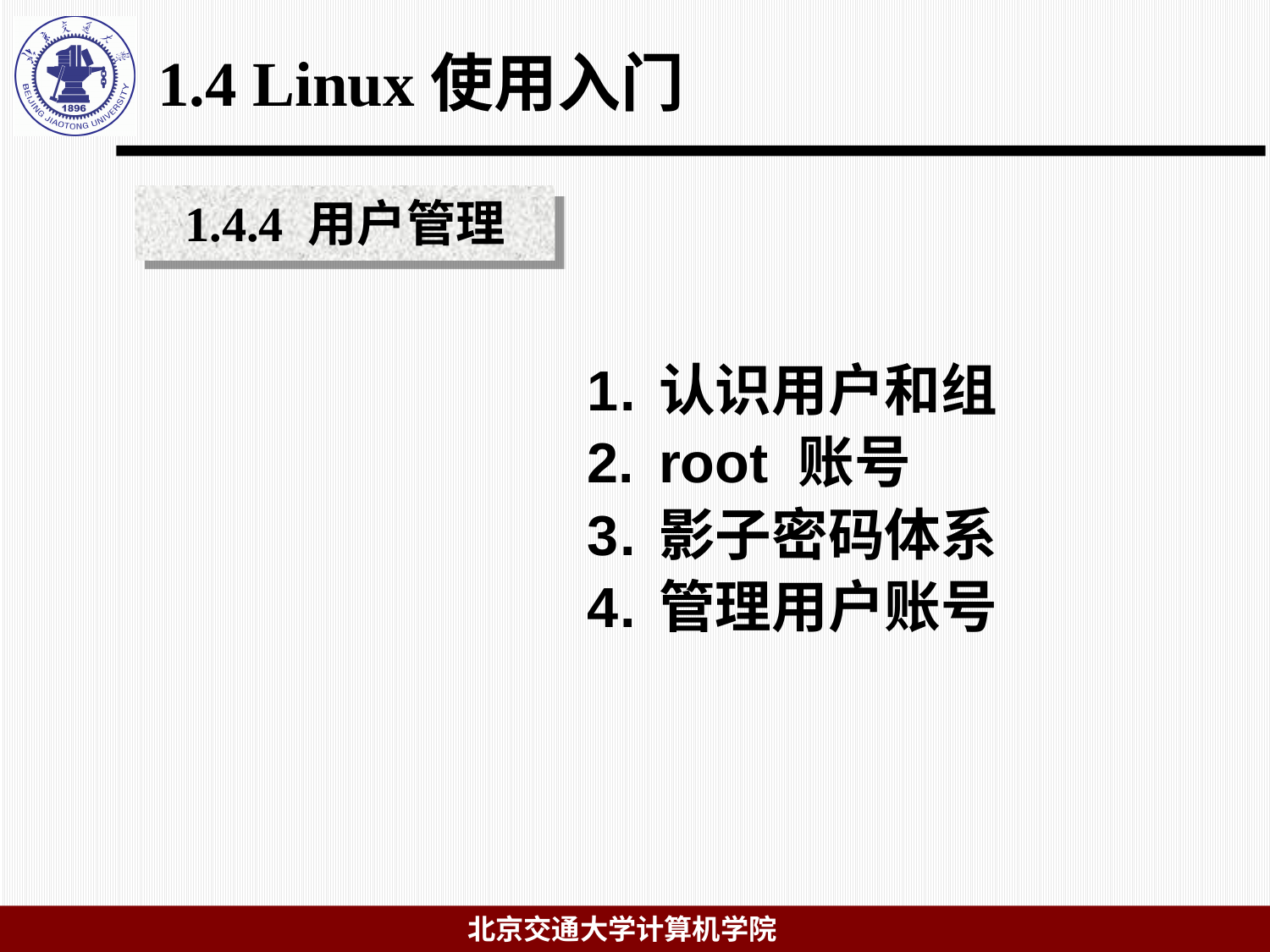

# 1.4 Linux使用入门
1.4.4 用户管理
认识用户和组
root 账号
影子密码体系
管理用户账号